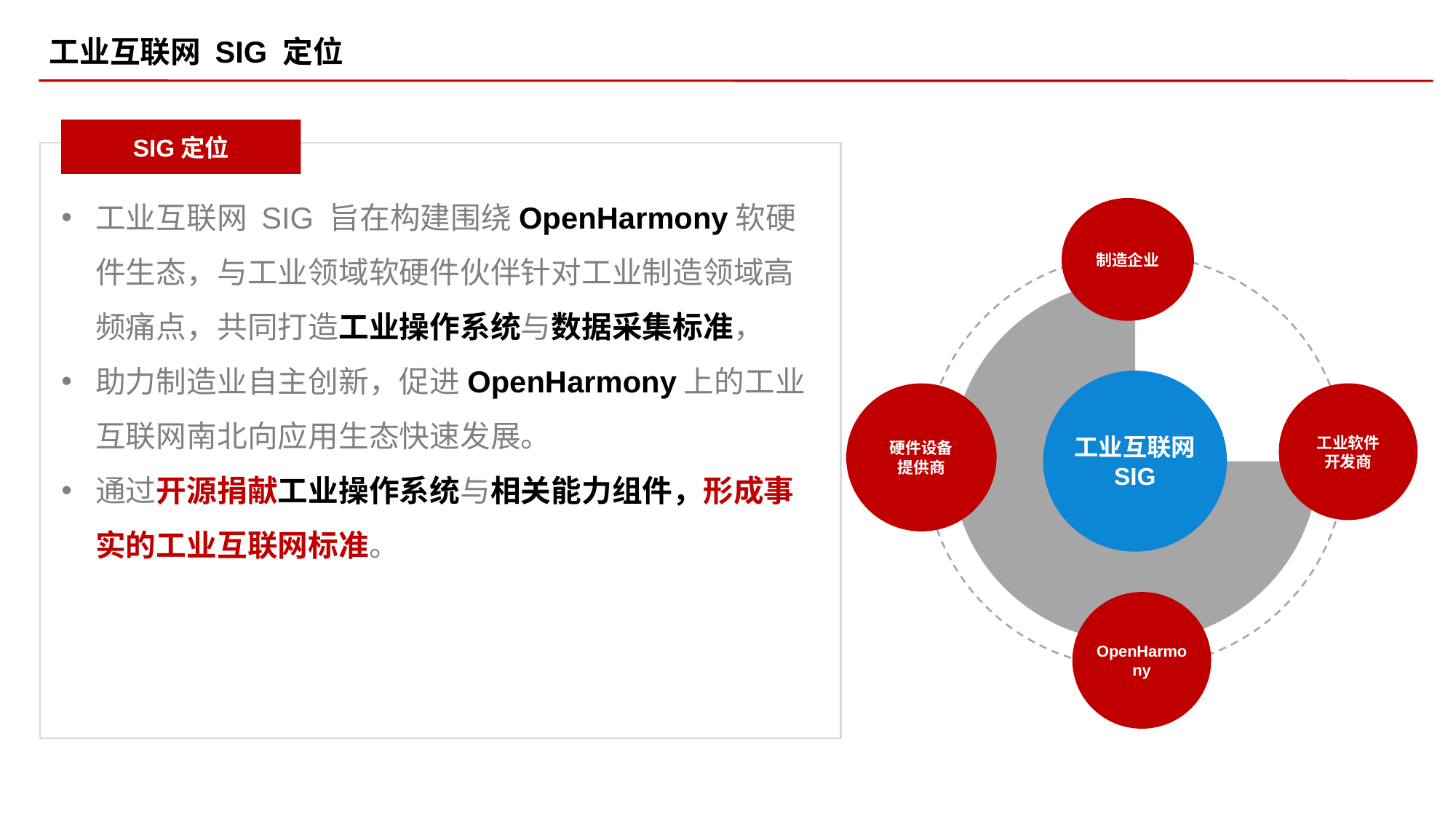

工业互联网 SIG 定位

SIG定位

工业互联网 SIG 旨在构建围绕OpenHarmony软硬件生态，与工业领域软硬件伙伴针对工业制造领域高频痛点，共同打造工业操作系统与数据采集标准，
助力制造业自主创新，促进OpenHarmony上的工业互联网南北向应用生态快速发展。
通过开源捐献工业操作系统与相关能力组件，形成事实的工业互联网标准。

制造企业
公板SIG

工业互联网
SIG
硬件设备
提供商
工业软件
开发商
OpenHarmony